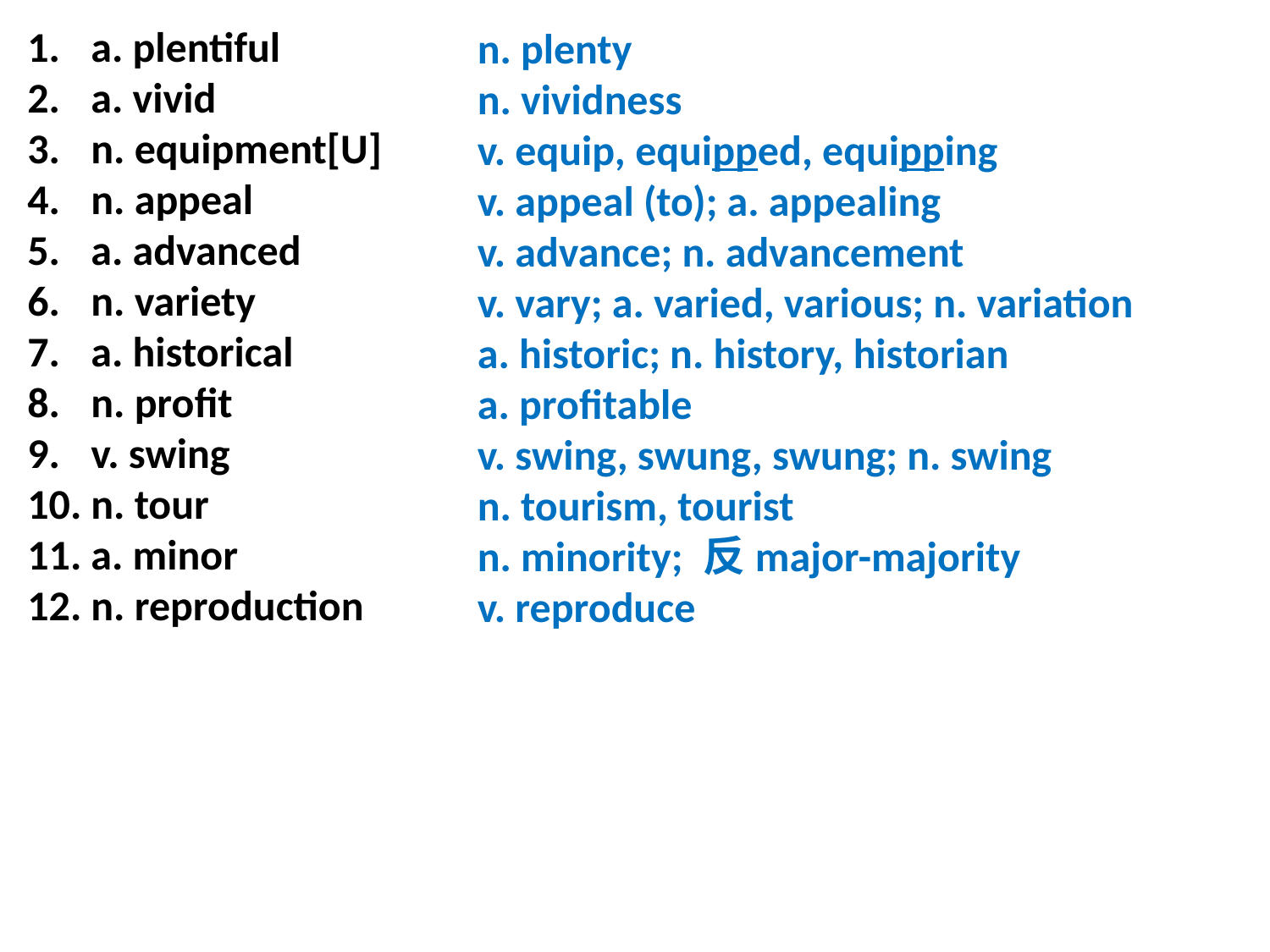

n. plenty
n. vividness
v. equip, equipped, equipping
v. appeal (to); a. appealing
v. advance; n. advancement
v. vary; a. varied, various; n. variation
a. historic; n. history, historian
a. profitable
v. swing, swung, swung; n. swing
n. tourism, tourist
n. minority; 反major-majority
v. reproduce
a. plentiful
a. vivid
n. equipment[U]
n. appeal
a. advanced
n. variety
a. historical
n. profit
v. swing
n. tour
a. minor
n. reproduction